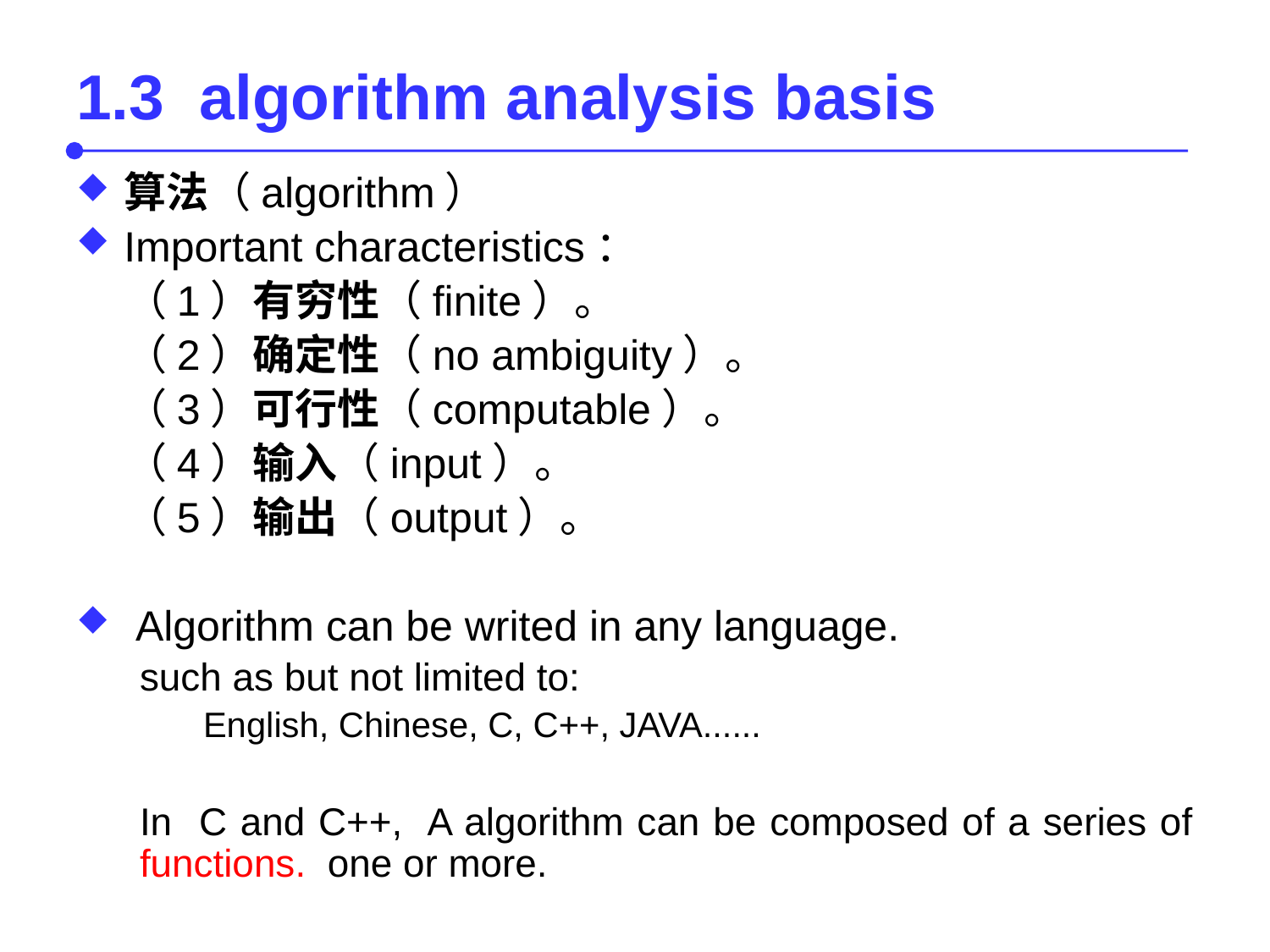

# 1.3  algorithm analysis basis
算法（algorithm）
Important characteristics：
    （1）有穷性（finite）。
    （2）确定性（no ambiguity）。
    （3）可行性（computable）。
    （4）输入（input）。
    （5）输出（output）。

 Algorithm can be writed in any language.
such as but not limited to:
English, Chinese, C, C++, JAVA......

In  C and C++,  A algorithm can be composed of a series of functions.  one or more.